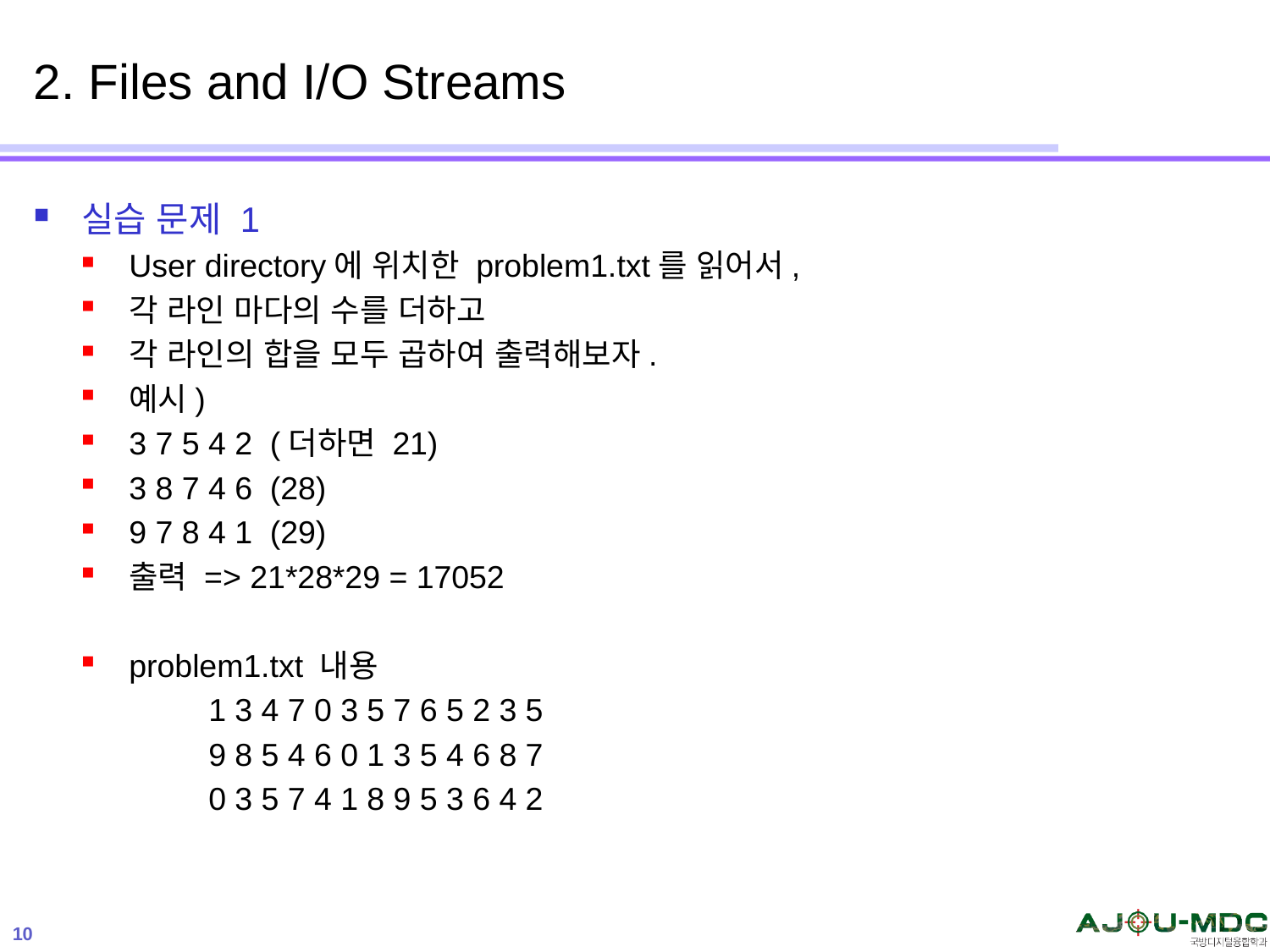

# 2. Files and I/O Streams
실습 문제 1
User directory에 위치한 problem1.txt를 읽어서,
각 라인 마다의 수를 더하고
각 라인의 합을 모두 곱하여 출력해보자.
예시)
3 7 5 4 2  (더하면 21)
3 8 7 4 6  (28)
9 7 8 4 1  (29)
출력 => 21*28*29 = 17052

problem1.txt 내용
	1 3 4 7 0 3 5 7 6 5 2 3 5
	9 8 5 4 6 0 1 3 5 4 6 8 7
	0 3 5 7 4 1 8 9 5 3 6 4 2
10